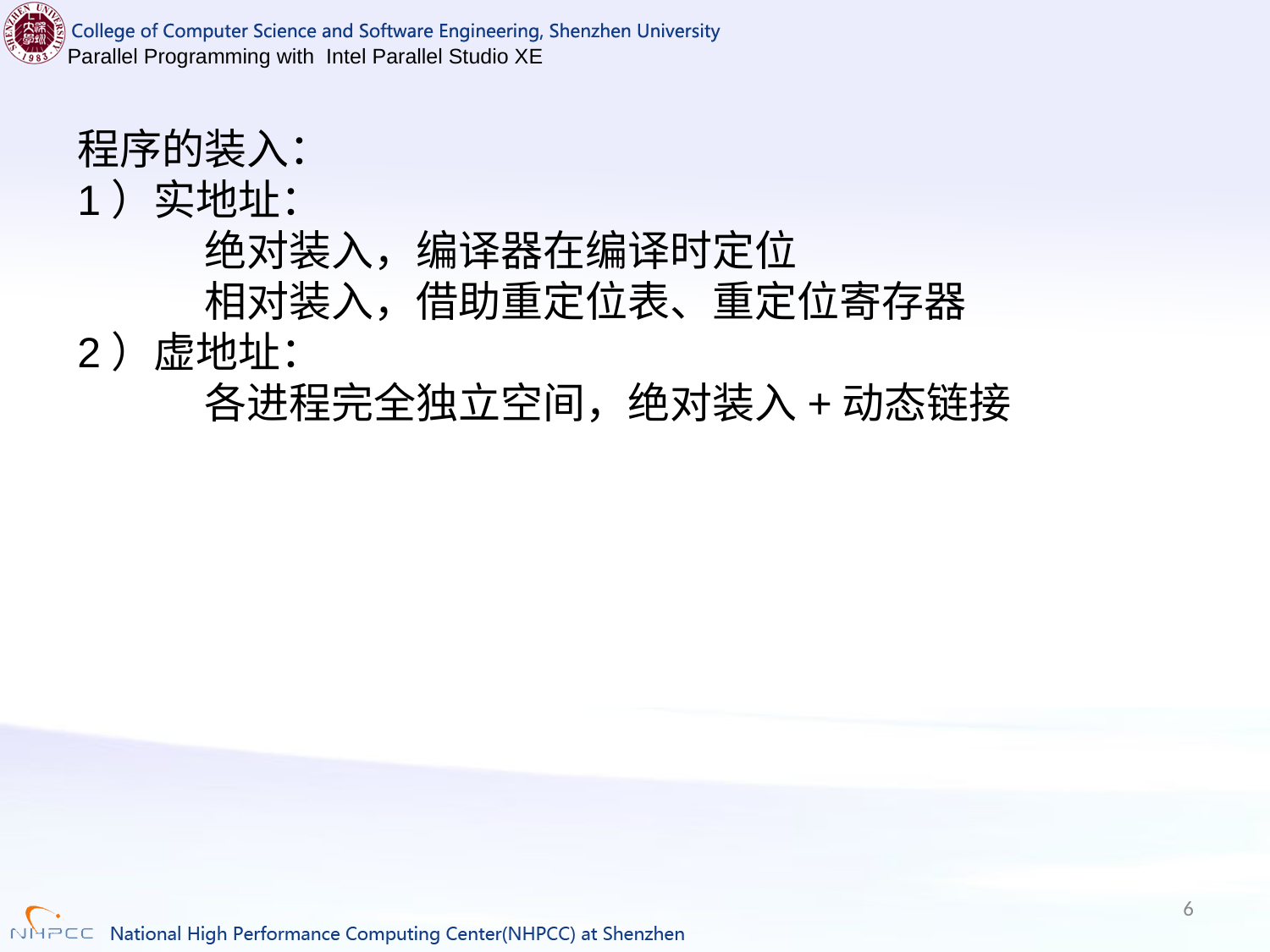

程序的装入：
1）实地址：
	绝对装入，编译器在编译时定位
	相对装入，借助重定位表、重定位寄存器
2）虚地址：
	各进程完全独立空间，绝对装入+动态链接
6